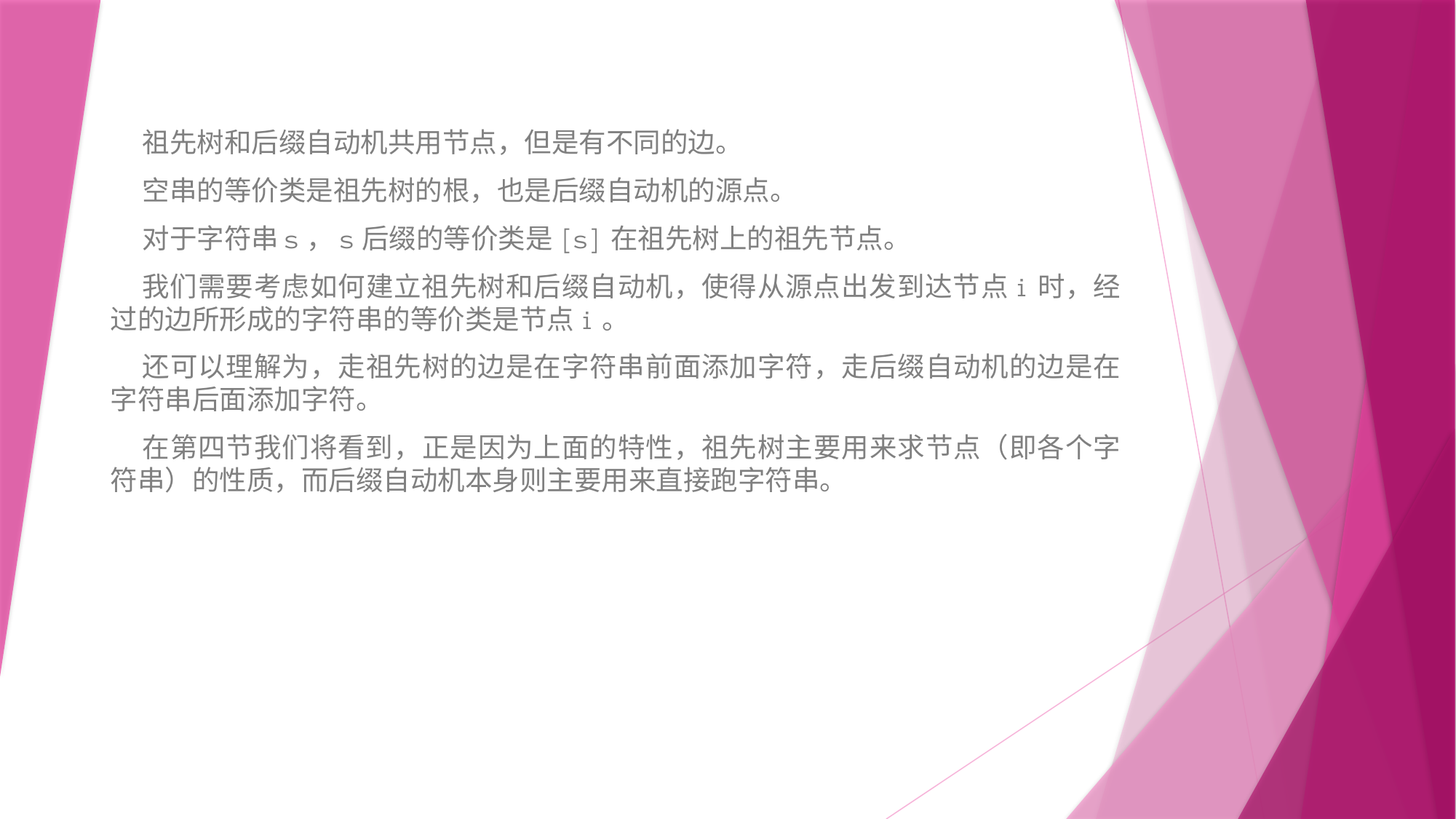

#
祖先树和后缀自动机共用节点，但是有不同的边。
空串的等价类是祖先树的根，也是后缀自动机的源点。
对于字符串s，s后缀的等价类是[s]在祖先树上的祖先节点。
我们需要考虑如何建立祖先树和后缀自动机，使得从源点出发到达节点i时，经过的边所形成的字符串的等价类是节点i。
还可以理解为，走祖先树的边是在字符串前面添加字符，走后缀自动机的边是在字符串后面添加字符。
在第四节我们将看到，正是因为上面的特性，祖先树主要用来求节点（即各个字符串）的性质，而后缀自动机本身则主要用来直接跑字符串。